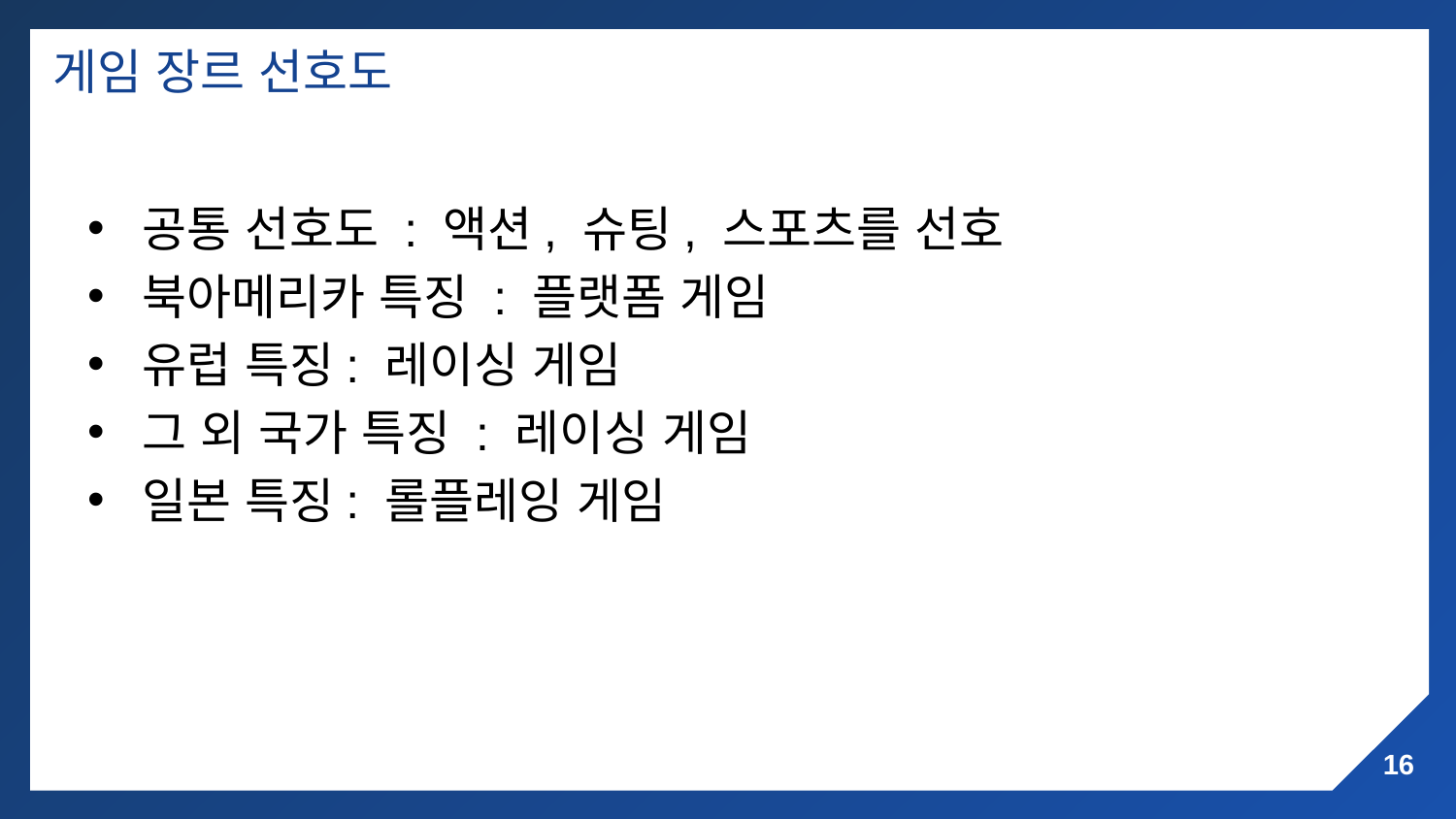

# 게임 장르 선호도
공통 선호도 : 액션, 슈팅, 스포츠를 선호
북아메리카 특징 : 플랫폼 게임
유럽 특징: 레이싱 게임
그 외 국가 특징 : 레이싱 게임
일본 특징: 롤플레잉 게임
16